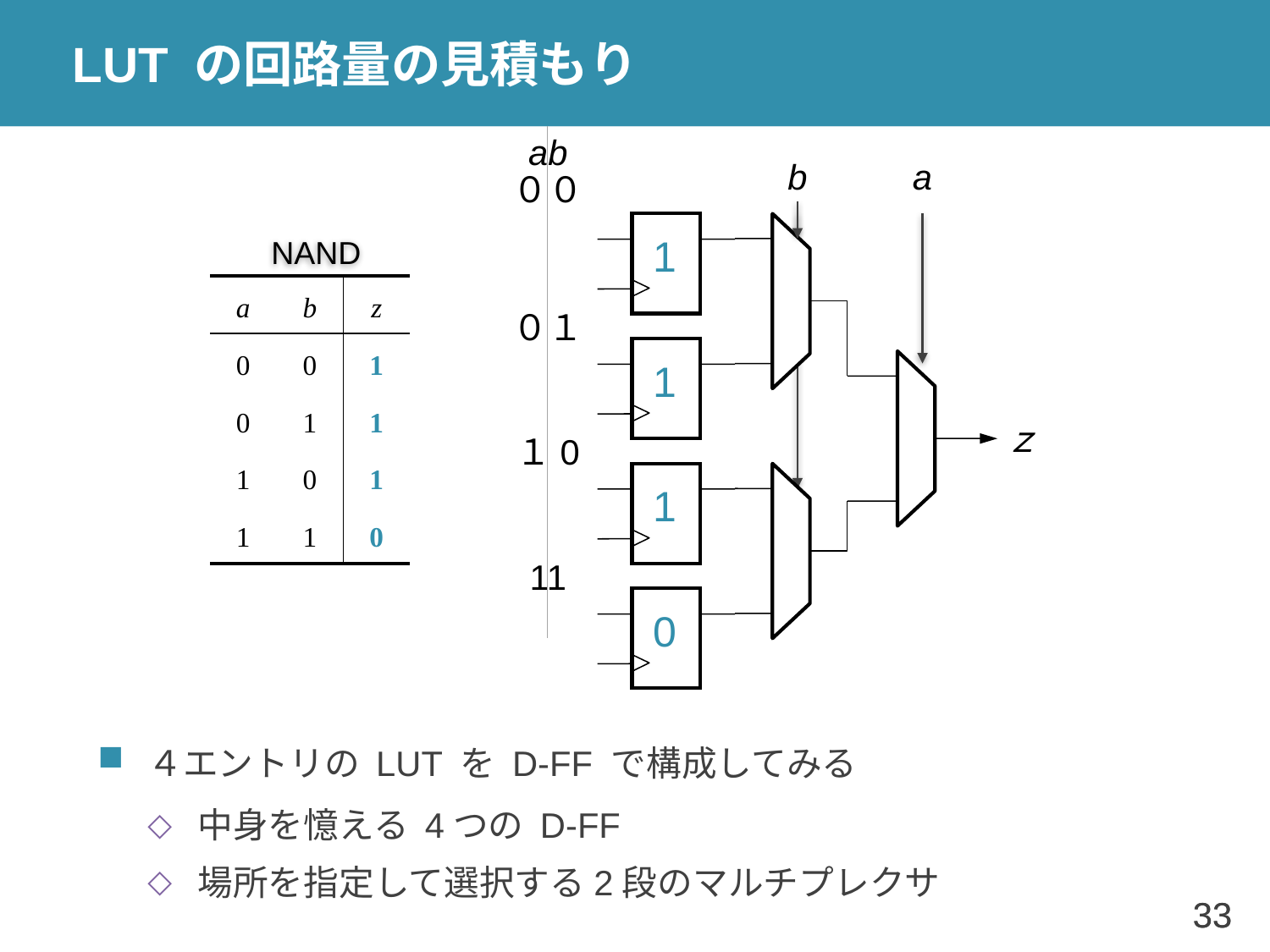

# LUT の回路量の見積もり
ab
b
a
００

1

NAND

| a | b | z |
| --- | --- | --- |
| 0 | 0 | 1 |
| 0 | 1 | 1 |
| 1 | 0 | 1 |
| 1 | 1 | 0 |

０１

1

ｚ

１0

1

11

0

４エントリの LUT を D-FF で構成してみる
中身を憶える 4つの D-FF
場所を指定して選択する2段のマルチプレクサ